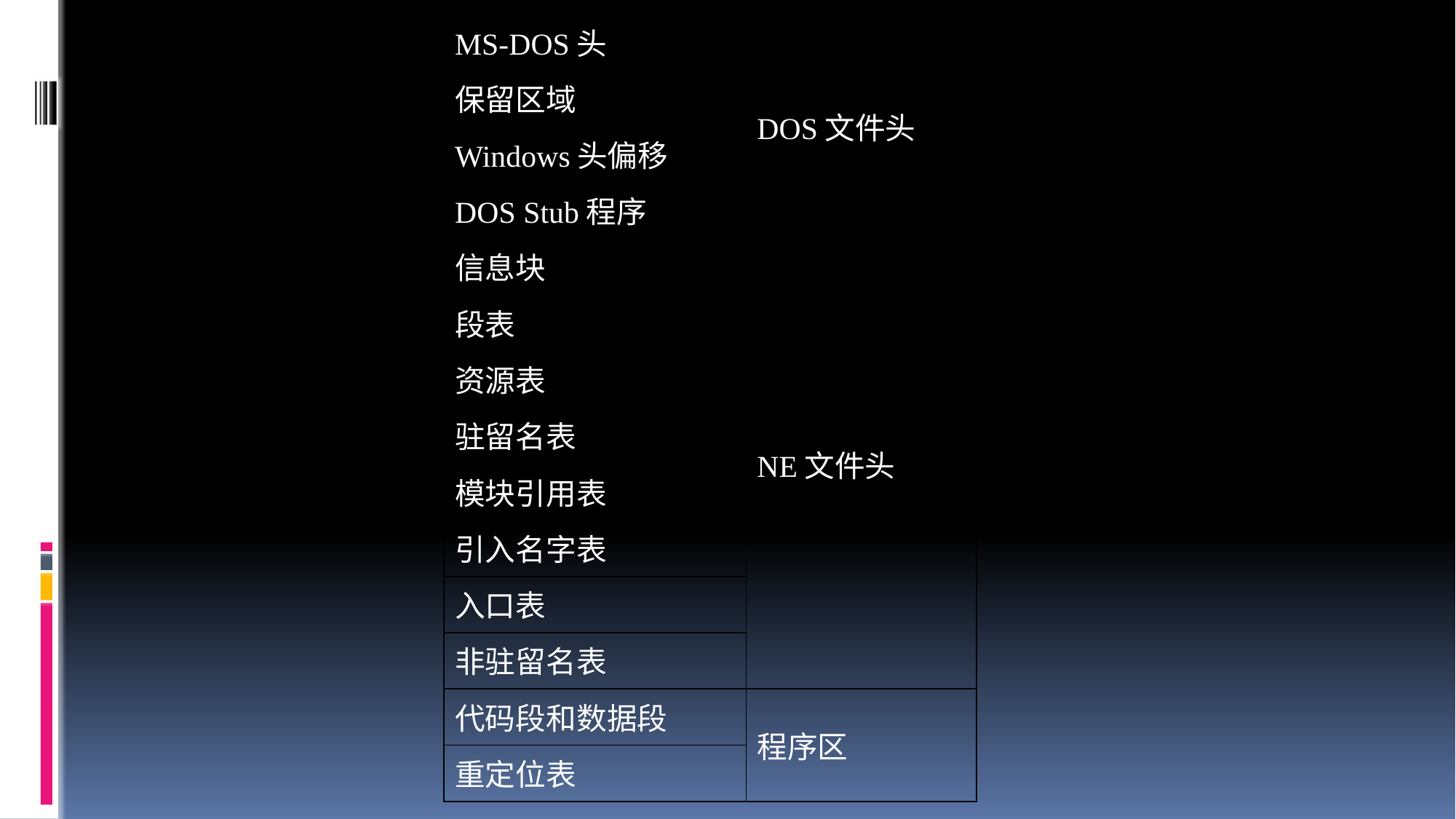

| MS-DOS头 | DOS文件头 |
| --- | --- |
| 保留区域 |  |
| Windows头偏移 |  |
| DOS Stub程序 |  |
| 信息块 | NE文件头 |
| 段表 |  |
| 资源表 |  |
| 驻留名表 |  |
| 模块引用表 |  |
| 引入名字表 |  |
| 入口表 |  |
| 非驻留名表 |  |
| 代码段和数据段 | 程序区 |
| 重定位表 |  |